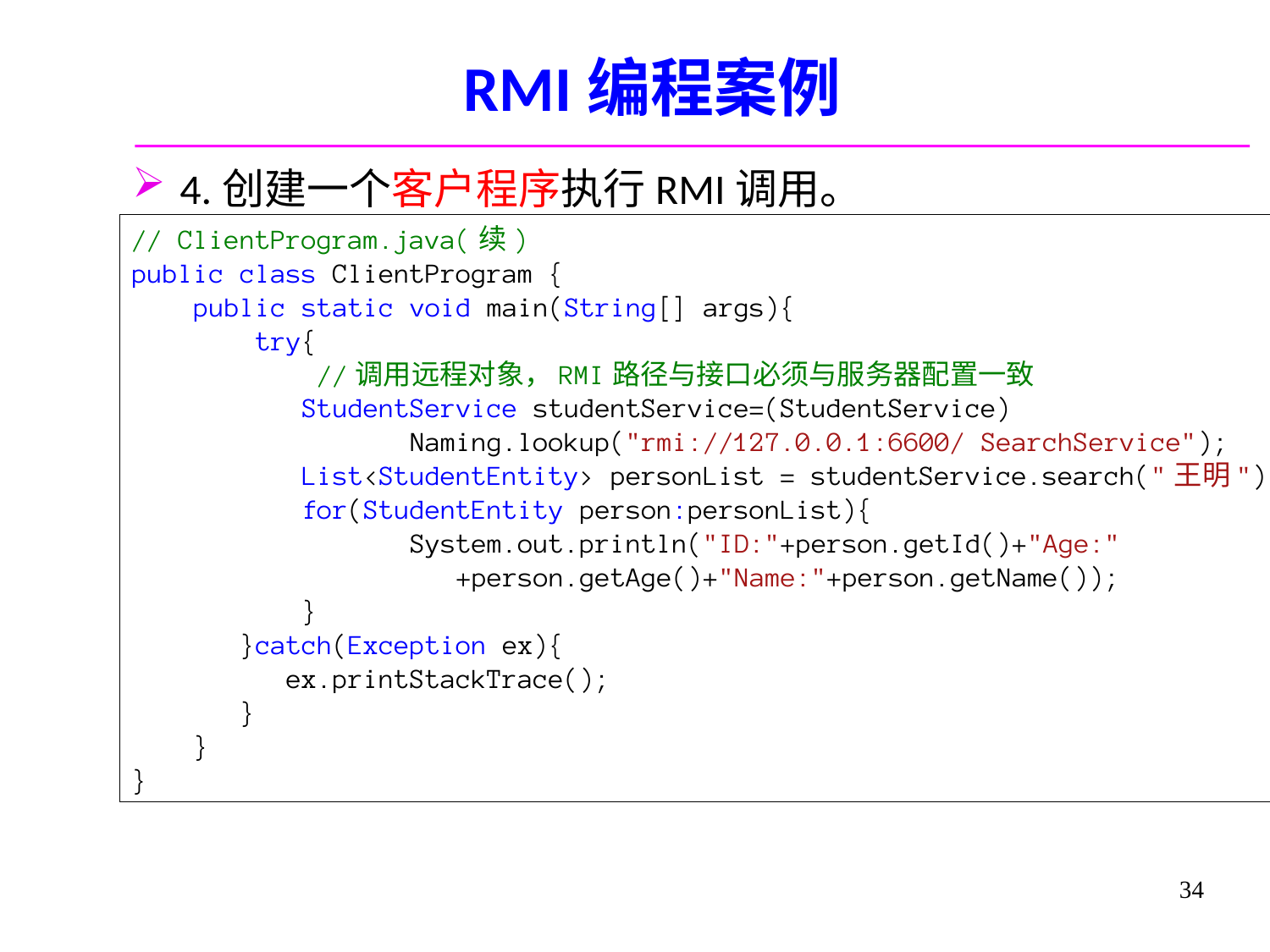

# RMI编程案例
4.创建一个客户程序执行RMI调用。
// ClientProgram.java(续)
public class ClientProgram {
    public static void main(String[] args){
        try{
            //调用远程对象，RMI路径与接口必须与服务器配置一致
           StudentService studentService=(StudentService)
                  Naming.lookup("rmi://127.0.0.1:6600/ SearchService");
           List<StudentEntity> personList = studentService.search("王明");
           for(StudentEntity person:personList){
                  System.out.println("ID:"+person.getId()+"Age:"
                     +person.getAge()+"Name:"+person.getName());
           }
       }catch(Exception ex){
          ex.printStackTrace();
       }
    }
}
34